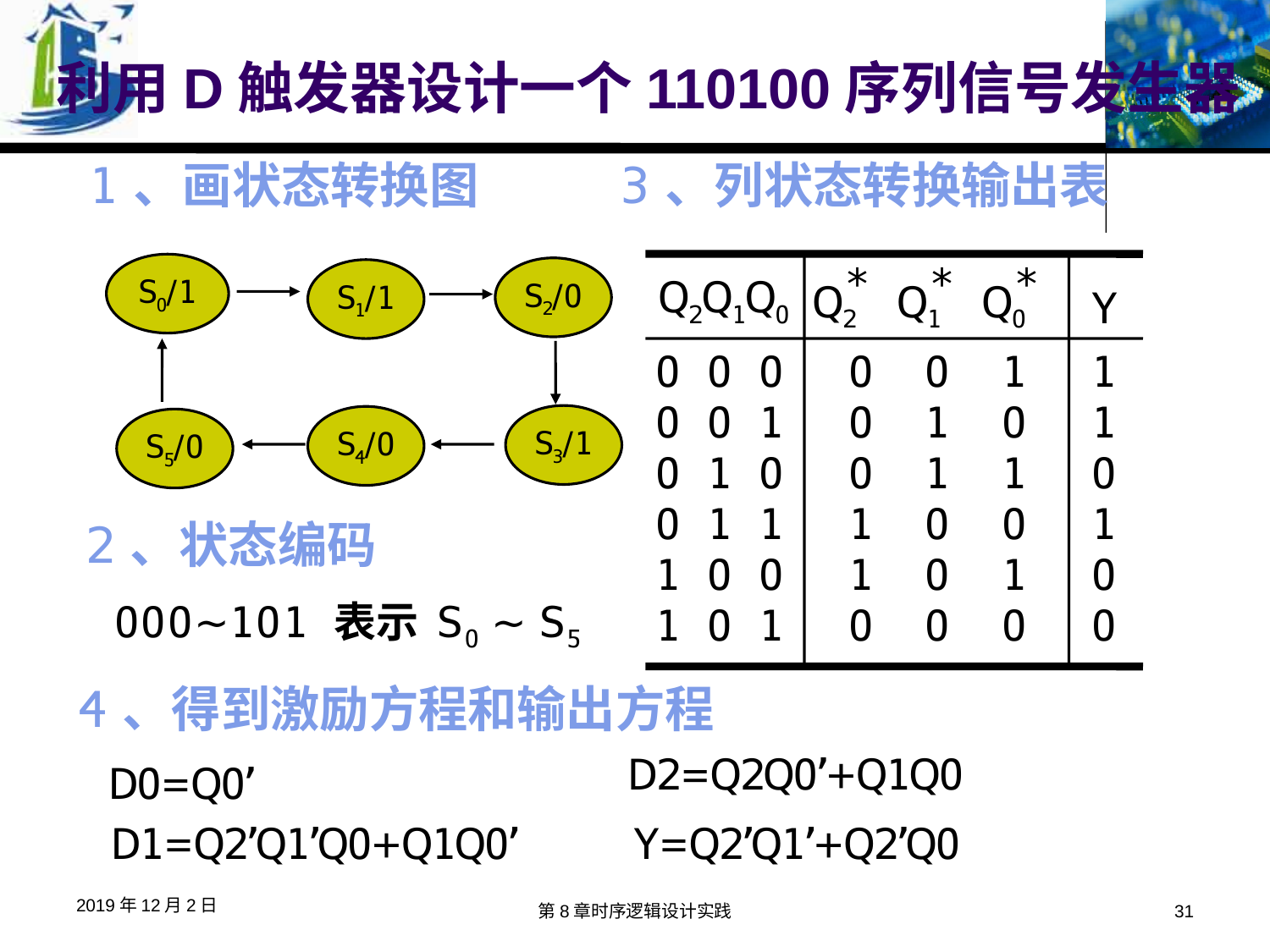

利用D触发器设计一个110100序列信号发生器
1、画状态转换图
3、列状态转换输出表

*
Q2
*
Q1
*
Q0

Q2Q1Q0
Y

1
1
0
1
0
0
0  0  0
0  0  1
0  1  0
0  1  1
1  0  0
1  0  1
0    0    1
0    1    0
0    1    1
1    0    0
1    0    1
0    0    0

S0/1
S2/0
S1/1
S3/1
S4/0
S5/0

2、状态编码
000~101 表示 S0 ~ S5
4、得到激励方程和输出方程
D2=Q2Q0’+Q1Q0
D0=Q0’
D1=Q2’Q1’Q0+Q1Q0’
Y=Q2’Q1’+Q2’Q0
2019年12月2日
第8章时序逻辑设计实践
31